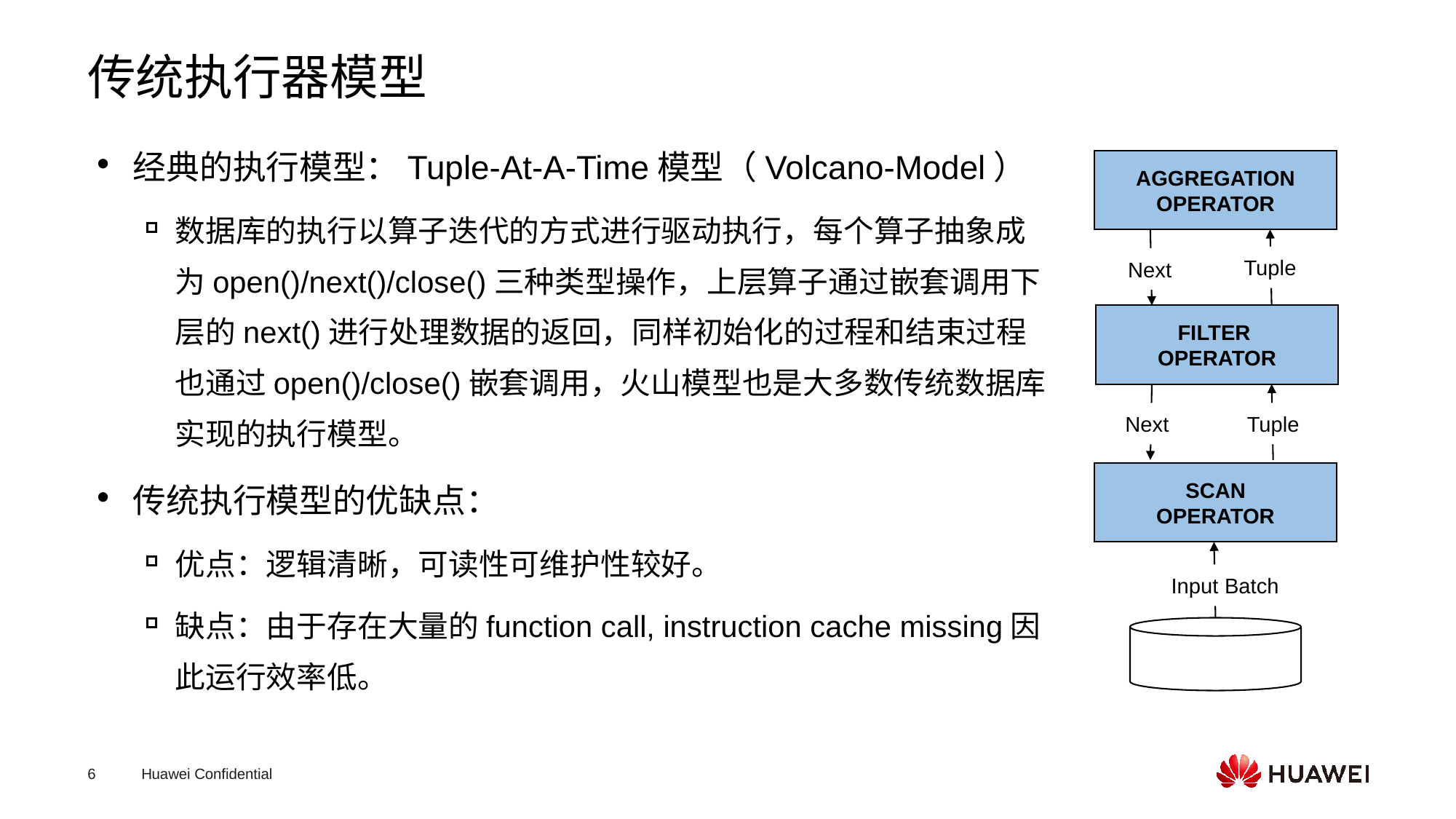

# 传统执行器模型
经典的执行模型：Tuple-At-A-Time模型（Volcano-Model）
数据库的执行以算子迭代的方式进行驱动执行，每个算子抽象成为open()/next()/close()三种类型操作，上层算子通过嵌套调用下层的next()进行处理数据的返回，同样初始化的过程和结束过程也通过open()/close()嵌套调用，火山模型也是大多数传统数据库实现的执行模型。
传统执行模型的优缺点：
优点：逻辑清晰，可读性可维护性较好。
缺点：由于存在大量的function call, instruction cache missing因此运行效率低。
AGGREGATION
OPERATOR
Tuple
Next
FILTER
OPERATOR
Next
Tuple
SCAN
OPERATOR
Input Batch